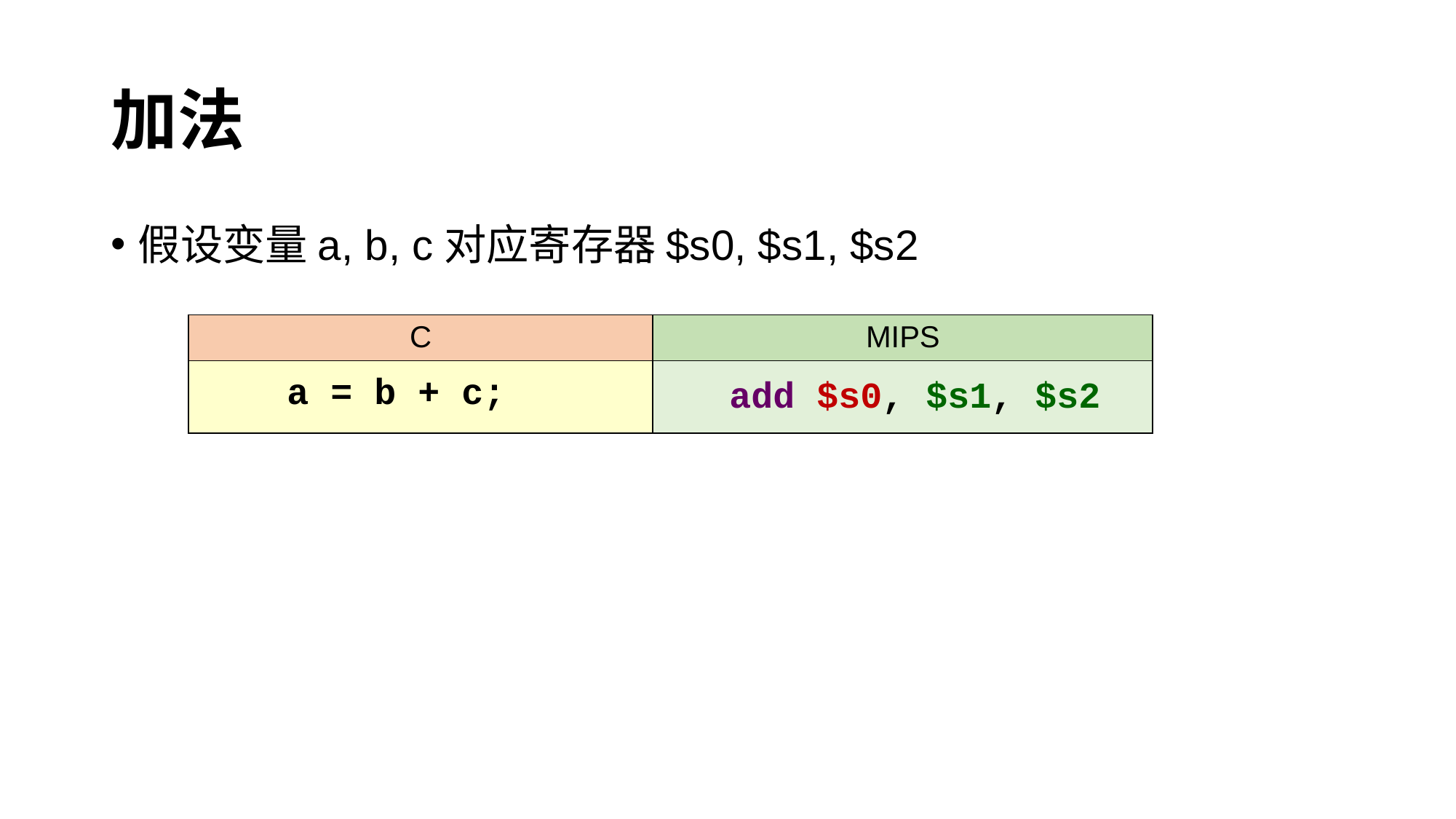

# 加法
假设变量a, b, c对应寄存器$s0, $s1, $s2
| C | MIPS |
| --- | --- |
| a = b + c; | add $s0, $s1, $s2 |